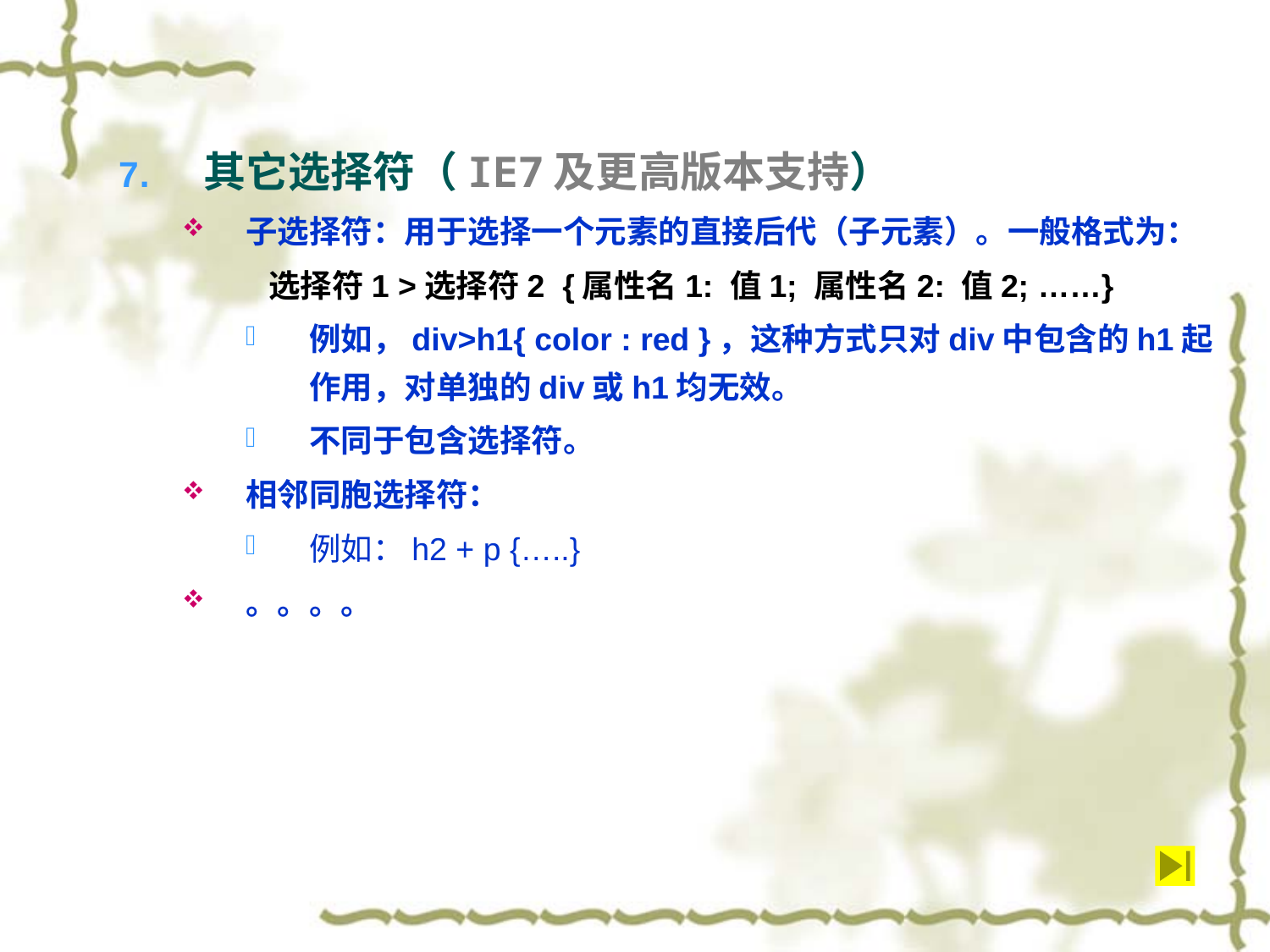

其它选择符（IE7及更高版本支持）
子选择符：用于选择一个元素的直接后代（子元素）。一般格式为：
           选择符1 >选择符2  {属性名1: 值1; 属性名2: 值2; ……}
例如，div>h1{ color : red }，这种方式只对div中包含的h1起作用，对单独的div或h1均无效。
不同于包含选择符。
相邻同胞选择符：
例如：h2 + p {…..}
。。。。